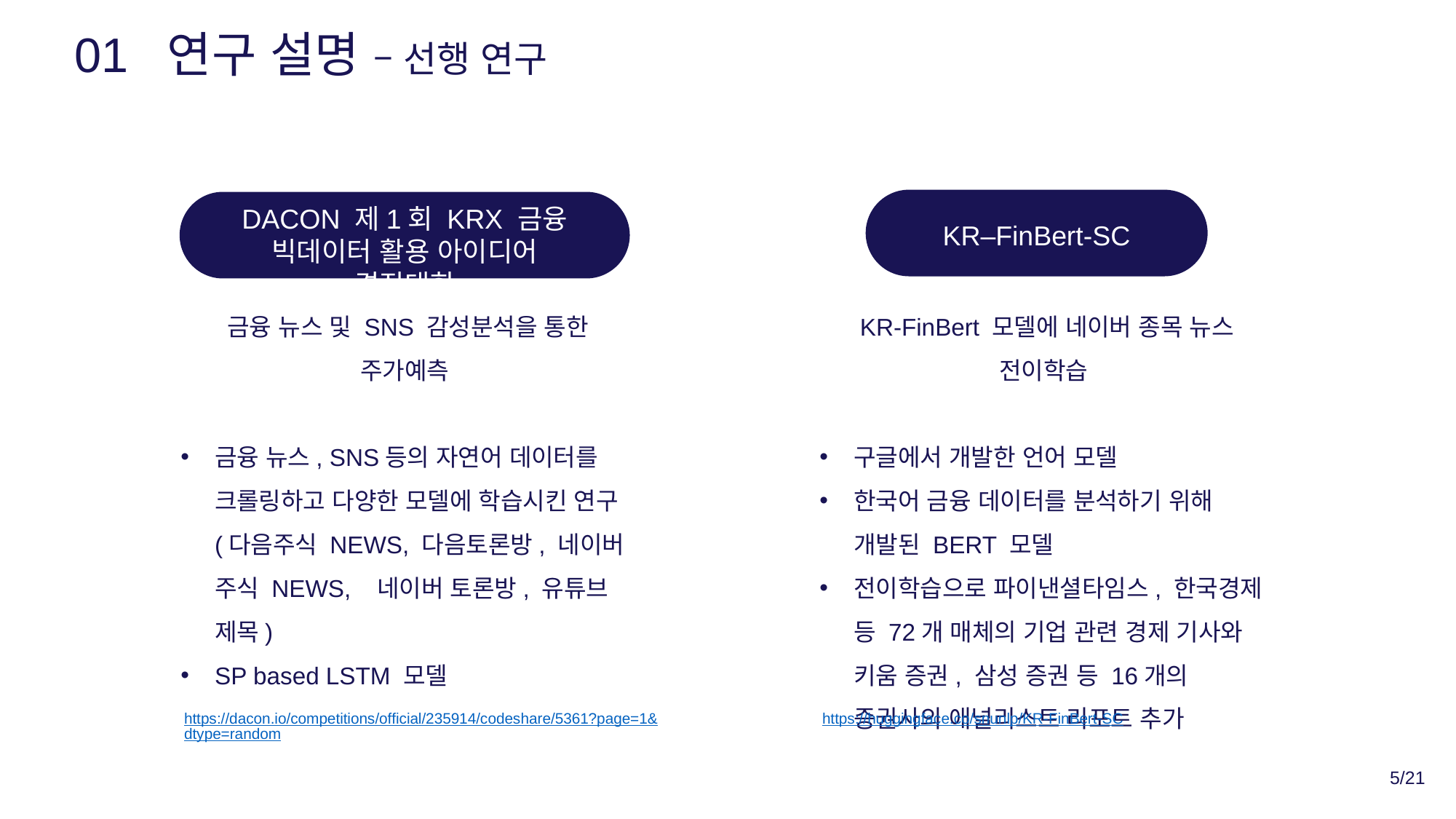

01  연구 설명 – 선행 연구

DACON 제1회 KRX 금융
빅데이터 활용 아이디어 경진대회
KR–FinBert-SC
금융 뉴스 및 SNS 감성분석을 통한 주가예측

금융 뉴스, SNS등의 자연어 데이터를 크롤링하고 다양한 모델에 학습시킨 연구(다음주식 NEWS, 다음토론방, 네이버 주식 NEWS,   네이버 토론방, 유튜브 제목)
SP based LSTM 모델
KR-FinBert 모델에 네이버 종목 뉴스 전이학습

구글에서 개발한 언어 모델
한국어 금융 데이터를 분석하기 위해 개발된 BERT 모델
전이학습으로 파이낸셜타임스, 한국경제 등 72개 매체의 기업 관련 경제 기사와 키움 증권, 삼성 증권 등 16개의 증권사의 애널리스트 리포트 추가
https://dacon.io/competitions/official/235914/codeshare/5361?page=1&dtype=random

https://huggingface.co/snunlp/KR-FinBert-SC
5/21